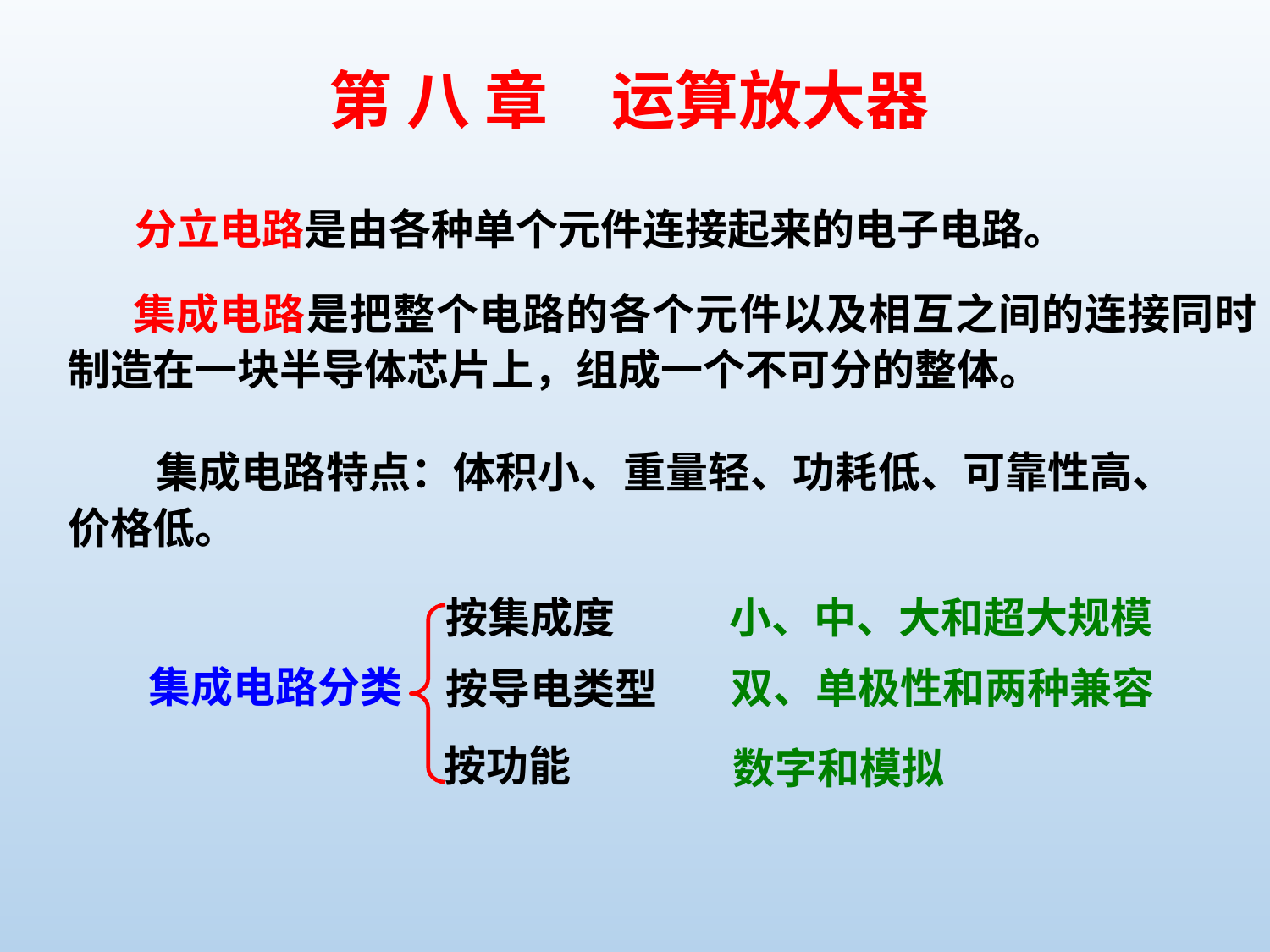

第 八 章　运算放大器
分立电路是由各种单个元件连接起来的电子电路。
　　集成电路是把整个电路的各个元件以及相互之间的连接同时制造在一块半导体芯片上，组成一个不可分的整体。
        集成电路特点：体积小、重量轻、功耗低、可靠性高、价格低。
按集成度
小、中、大和超大规模

集成电路分类
双、单极性和两种兼容
按导电类型
按功能
数字和模拟